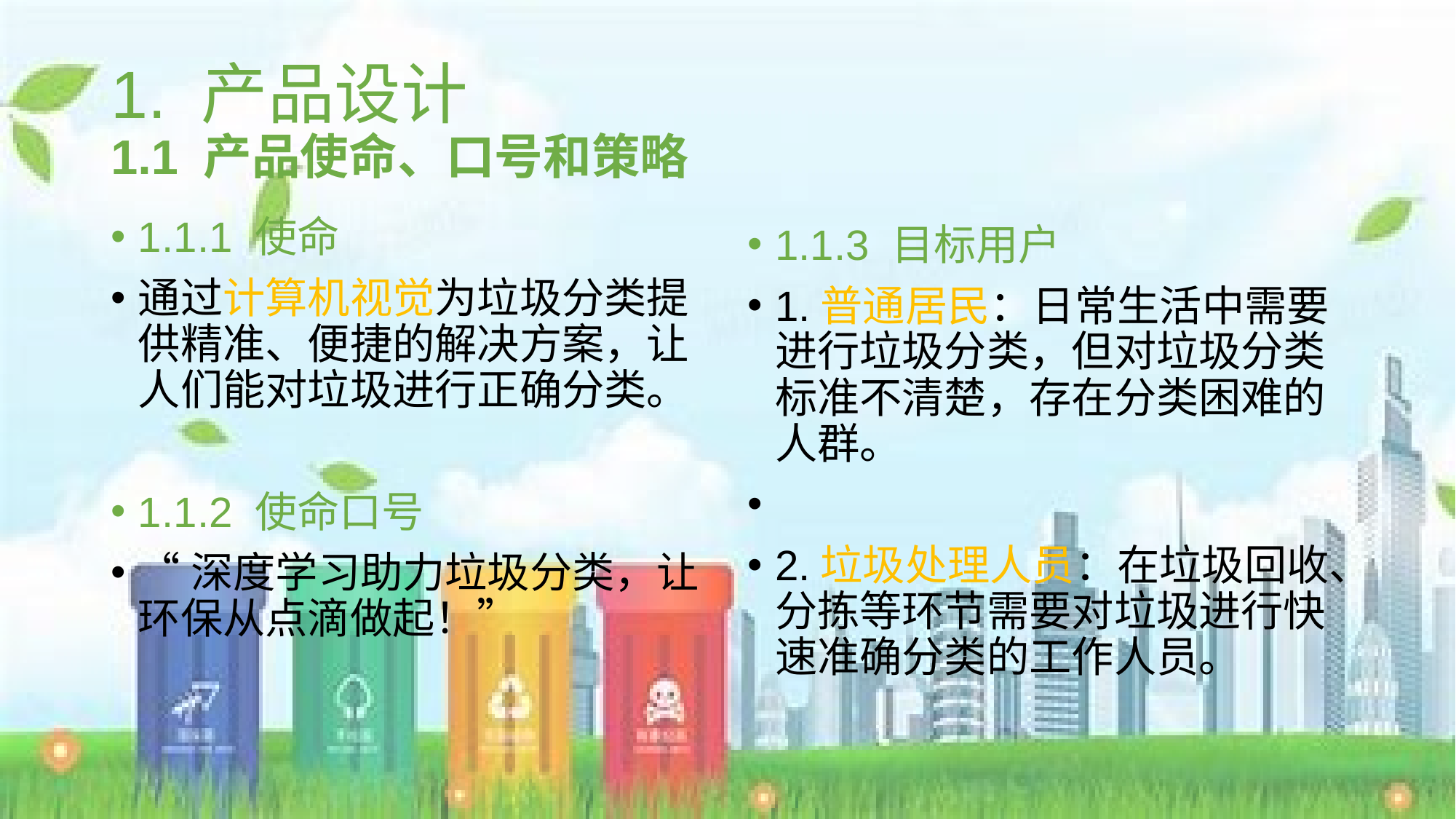

# 1. 产品设计 1.1 产品使命、口号和策略
1.1.1 使命
通过计算机视觉为垃圾分类提供精准、便捷的解决方案，让人们能对垃圾进行正确分类。

1.1.2 使命口号
“深度学习助力垃圾分类，让环保从点滴做起！”
1.1.3 目标用户
1.普通居民：日常生活中需要进行垃圾分类，但对垃圾分类标准不清楚，存在分类困难的人群。

2.垃圾处理人员：在垃圾回收、分拣等环节需要对垃圾进行快速准确分类的工作人员。